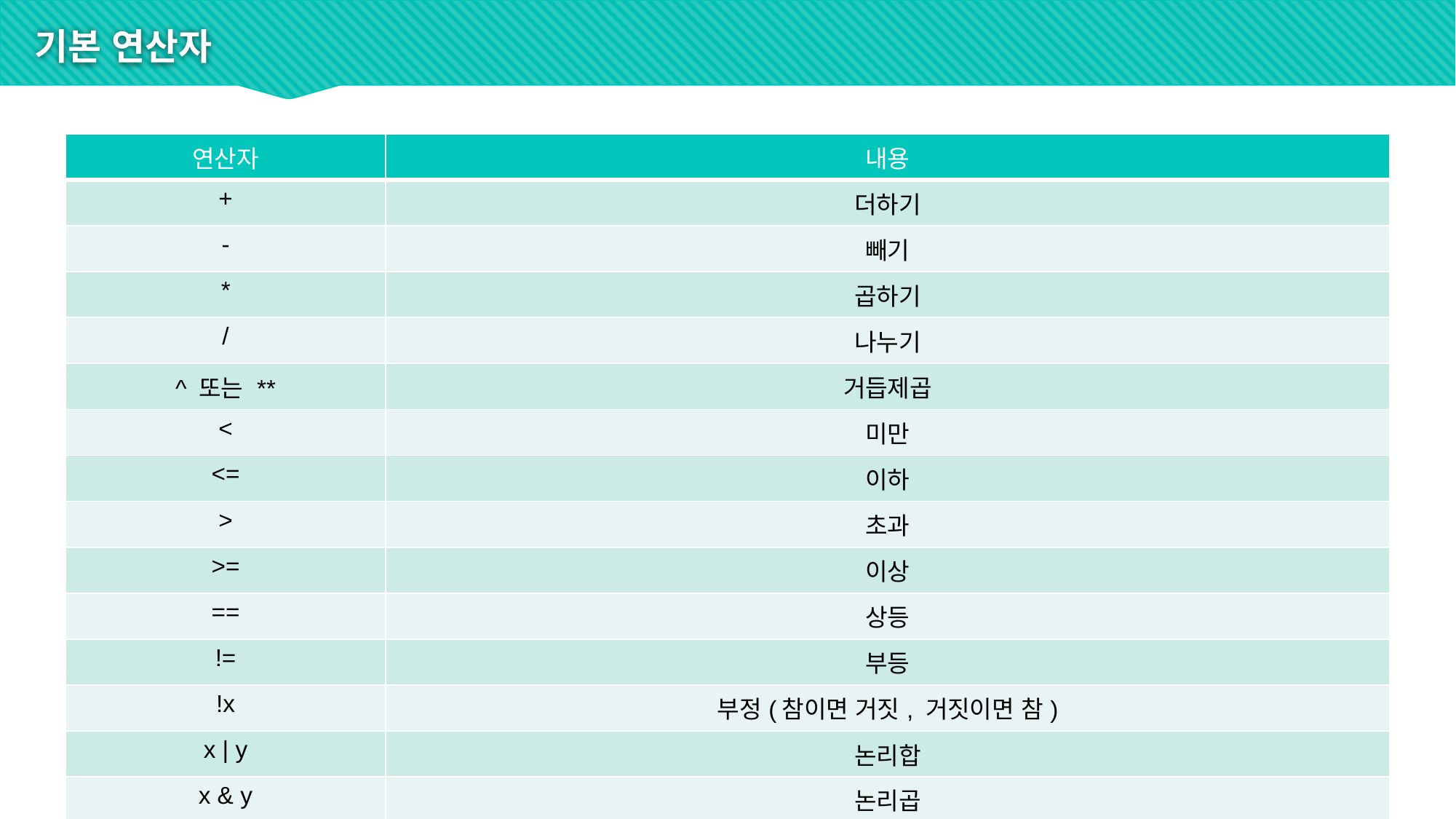

# 기본 연산자
| 연산자 | 내용 |
| --- | --- |
| + | 더하기 |
| - | 빼기 |
| \* | 곱하기 |
| / | 나누기 |
| ^ 또는 \*\* | 거듭제곱 |
| < | 미만 |
| <= | 이하 |
| > | 초과 |
| >= | 이상 |
| == | 상등 |
| != | 부등 |
| !x | 부정(참이면 거짓, 거짓이면 참) |
| x | y | 논리합 |
| x & y | 논리곱 |
| isTRUE(x) | x 가 참 인지 확인 |